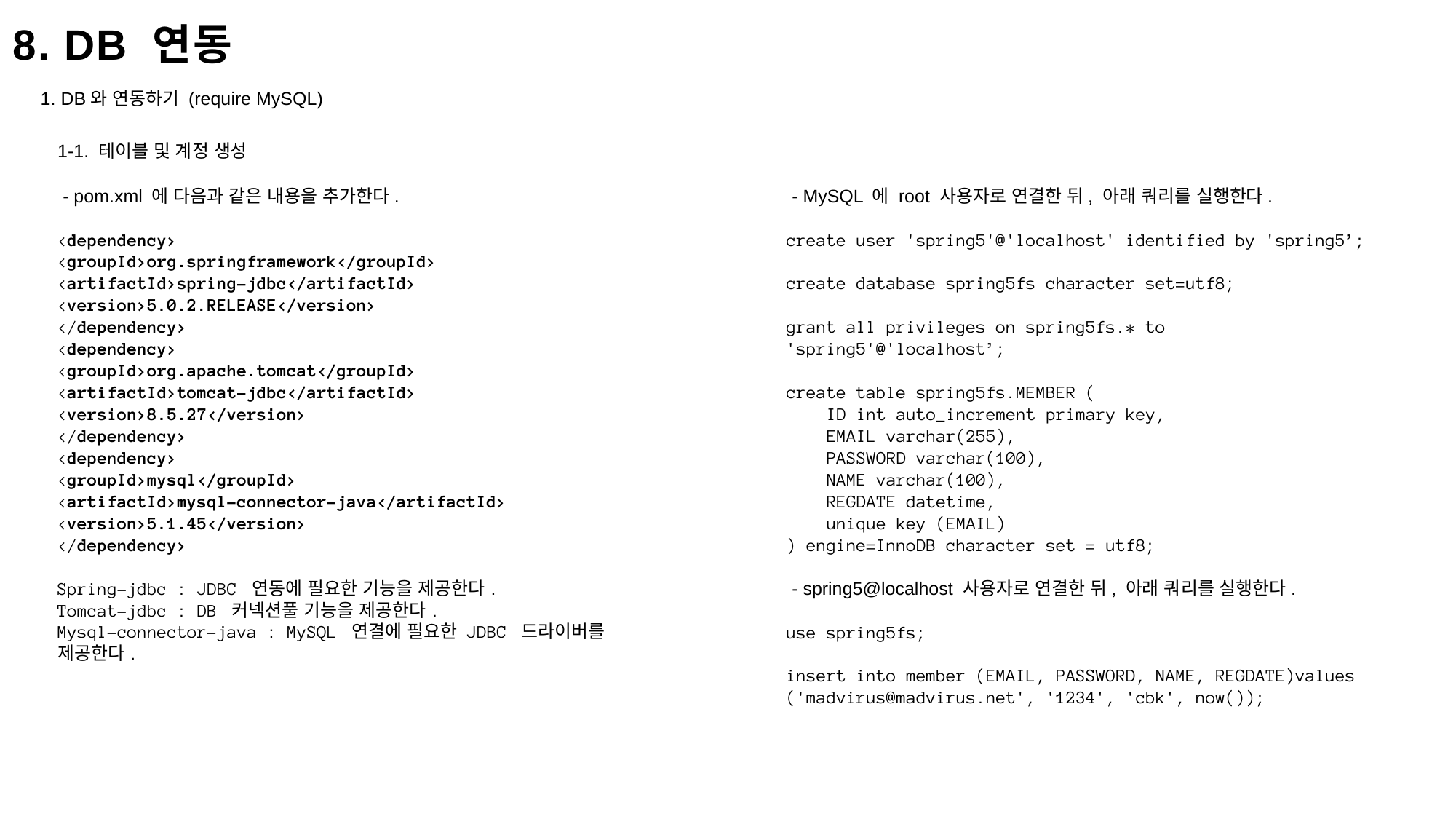

8. DB 연동
1. DB와 연동하기 (require MySQL)
1-1. 테이블 및 계정 생성
 - pom.xml 에 다음과 같은 내용을 추가한다.

<dependency>
<groupId>org.springframework</groupId>
<artifactId>spring-jdbc</artifactId>
<version>5.0.2.RELEASE</version>
</dependency>
<dependency>
<groupId>org.apache.tomcat</groupId>
<artifactId>tomcat-jdbc</artifactId>
<version>8.5.27</version>
</dependency>
<dependency>
<groupId>mysql</groupId>
<artifactId>mysql-connector-java</artifactId>
<version>5.1.45</version>
</dependency>

Spring-jdbc : JDBC 연동에 필요한 기능을 제공한다.
Tomcat-jdbc : DB 커넥션풀 기능을 제공한다.
Mysql-connector-java : MySQL 연결에 필요한 JDBC 드라이버를 제공한다.
 - MySQL 에 root 사용자로 연결한 뒤, 아래 쿼리를 실행한다.

create user 'spring5'@'localhost' identified by 'spring5’;

create database spring5fs character set=utf8;

grant all privileges on spring5fs.* to 'spring5'@'localhost’;

create table spring5fs.MEMBER (
    ID int auto_increment primary key,
    EMAIL varchar(255),
    PASSWORD varchar(100),
    NAME varchar(100),
    REGDATE datetime,
    unique key (EMAIL)
) engine=InnoDB character set = utf8;

 - spring5@localhost 사용자로 연결한 뒤, 아래 쿼리를 실행한다.

use spring5fs;

insert into member (EMAIL, PASSWORD, NAME, REGDATE)values ('madvirus@madvirus.net', '1234', 'cbk', now());